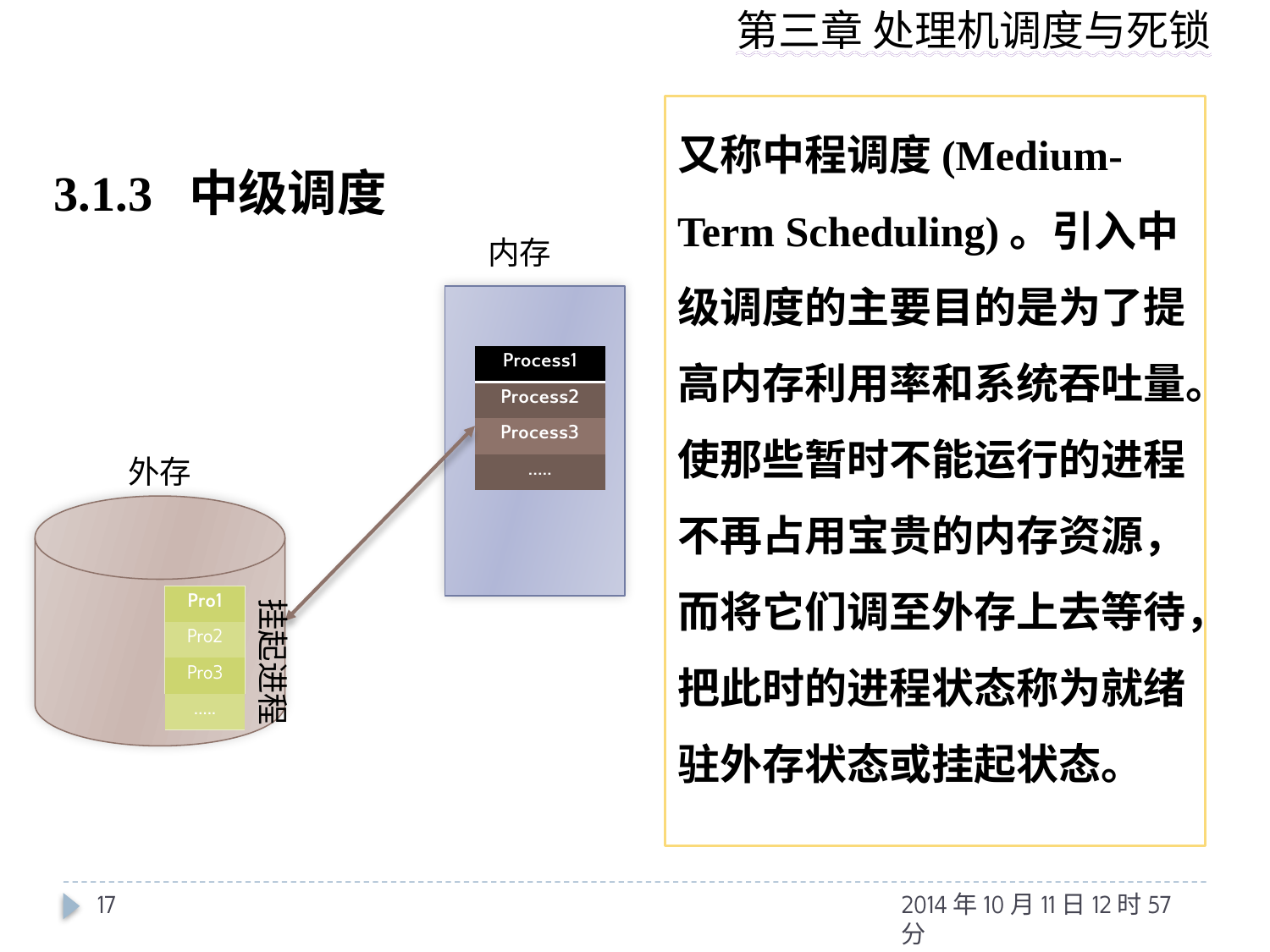

又称中程调度(Medium-Term Scheduling)。引入中级调度的主要目的是为了提高内存利用率和系统吞吐量。使那些暂时不能运行的进程不再占用宝贵的内存资源，而将它们调至外存上去等待，把此时的进程状态称为就绪驻外存状态或挂起状态。
3.1.3  中级调度
内存

| Process1 |
| --- |
| Process2 |
| Process3 |
| ….. |
外存

| Pro1 |
| --- |
| Pro2 |
| Pro3 |
| ….. |
挂起进程
17
2014年10月11日12时57分